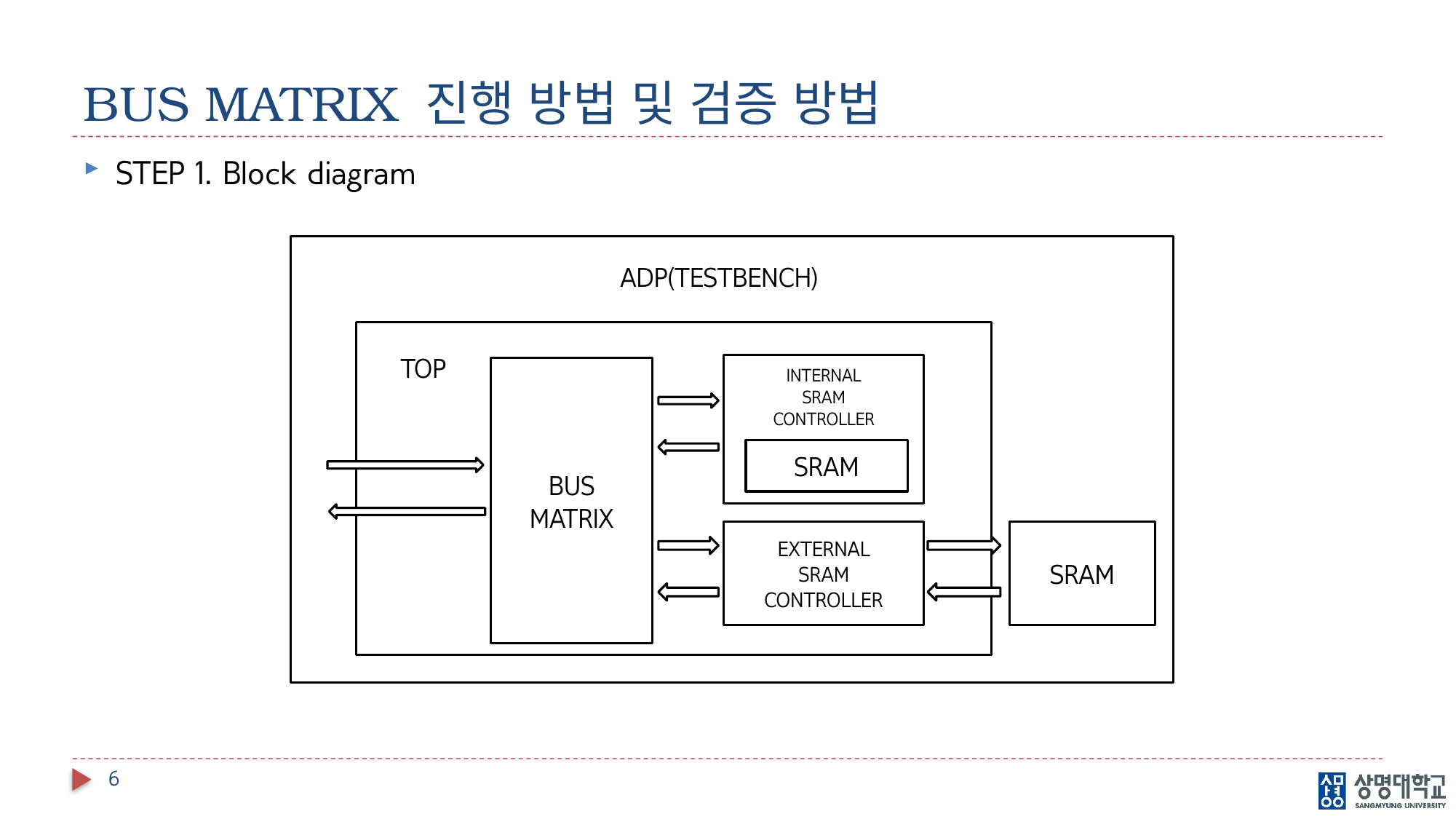

# BUS MATRIX 진행 방법 및 검증 방법

STEP 1. Block diagram

ADP(TESTBENCH)

TOP
INTERNAL
SRAM
CONTROLLER

BUS
MATRIX

SRAM

EXTERNAL
SRAM
CONTROLLER
SRAM

6